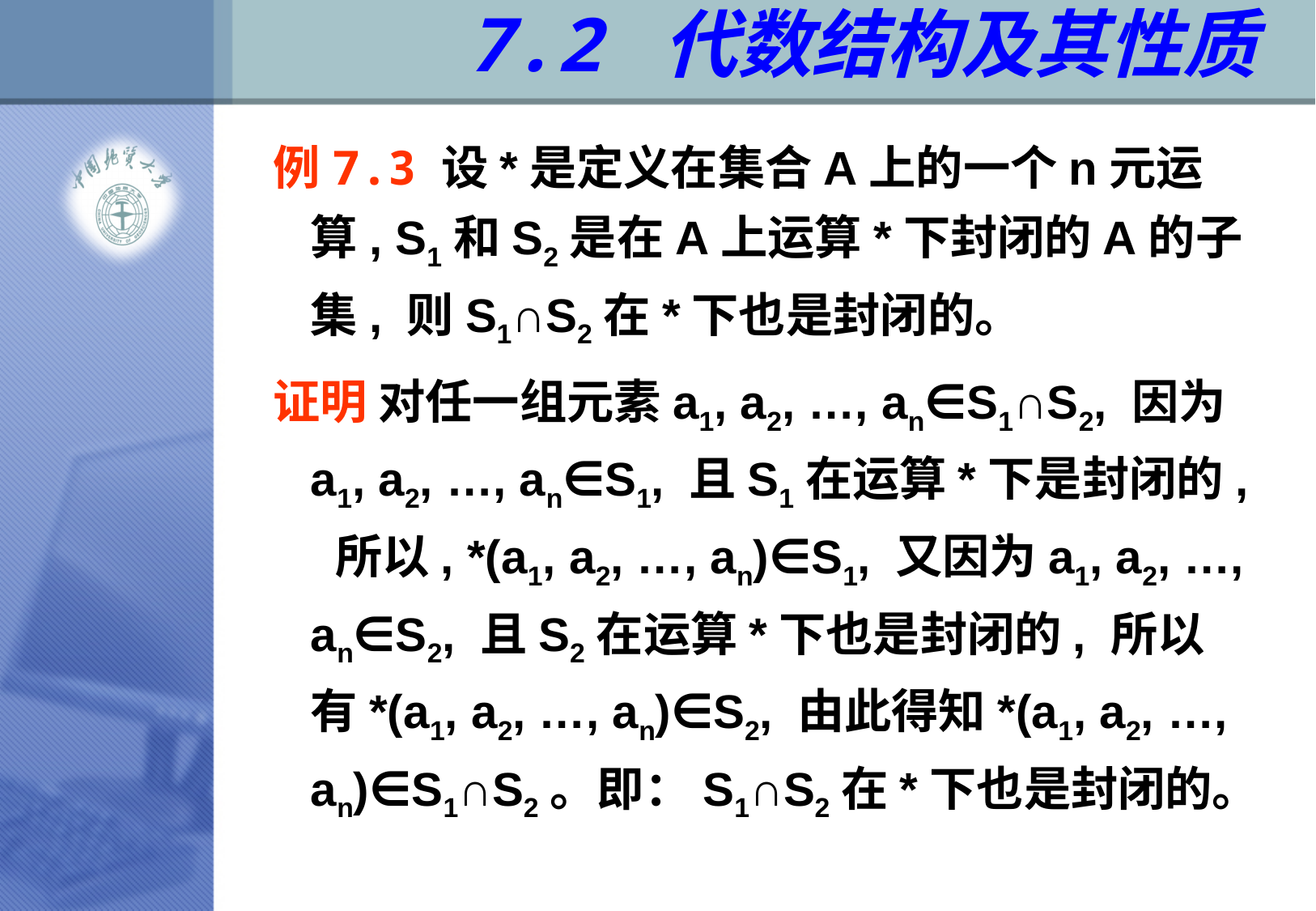

# 7.2 代数结构及其性质
   例7.3 设*是定义在集合A上的一个n元运算, S1和S2是在A上运算*下封闭的A的子集, 则S1∩S2在*下也是封闭的。
   证明 对任一组元素a1, a2, …, an∈S1∩S2, 因为a1, a2, …, an∈S1, 且S1在运算*下是封闭的, 所以, *(a1, a2, …, an)∈S1, 又因为a1, a2, …, an∈S2, 且S2在运算*下也是封闭的, 所以有*(a1, a2, …, an)∈S2, 由此得知*(a1, a2, …, an)∈S1∩S2。即：S1∩S2在*下也是封闭的。